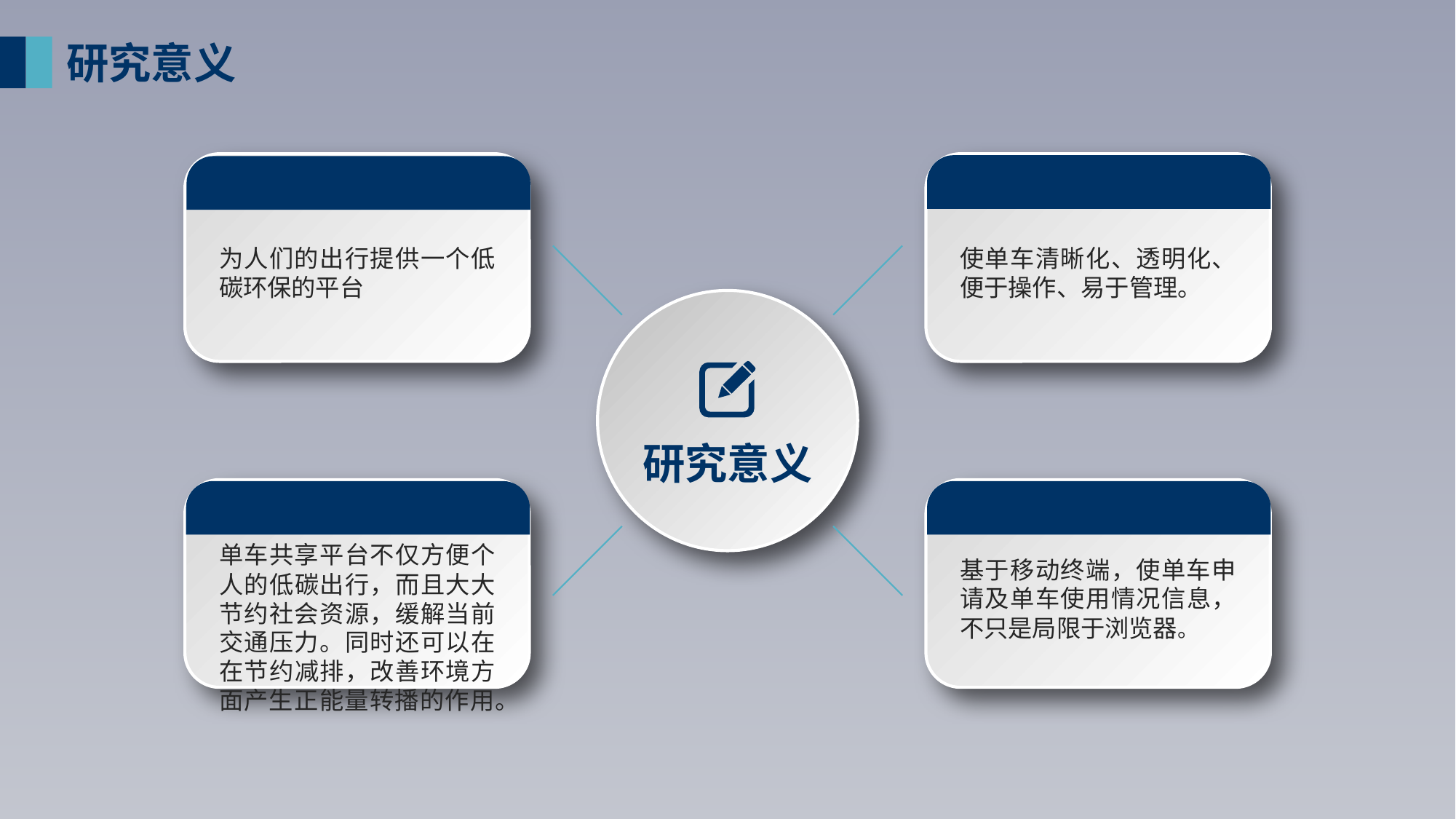

研究意义

为人们的出行提供一个低碳环保的平台
使单车清晰化、透明化、便于操作、易于管理。

研究意义

单车共享平台不仅方便个人的低碳出行，而且大大节约社会资源，缓解当前交通压力。同时还可以在在节约减排，改善环境方面产生正能量转播的作用。
基于移动终端，使单车申请及单车使用情况信息，不只是局限于浏览器。